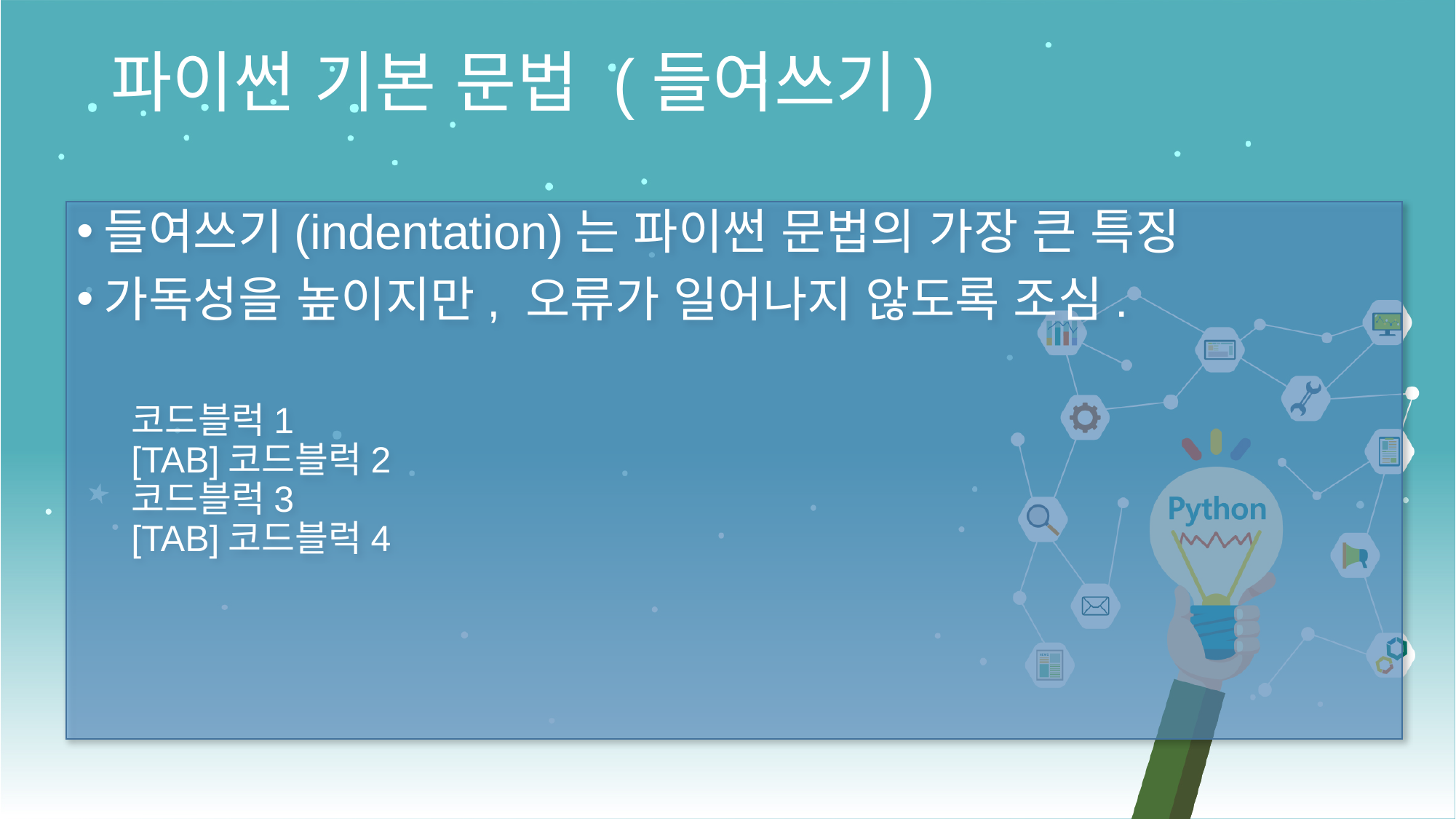

파이썬 기본 문법 (들여쓰기)
들여쓰기(indentation)는 파이썬 문법의 가장 큰 특징
가독성을 높이지만, 오류가 일어나지 않도록 조심.

코드블럭1
[TAB]코드블럭2
코드블럭3
[TAB]코드블럭4